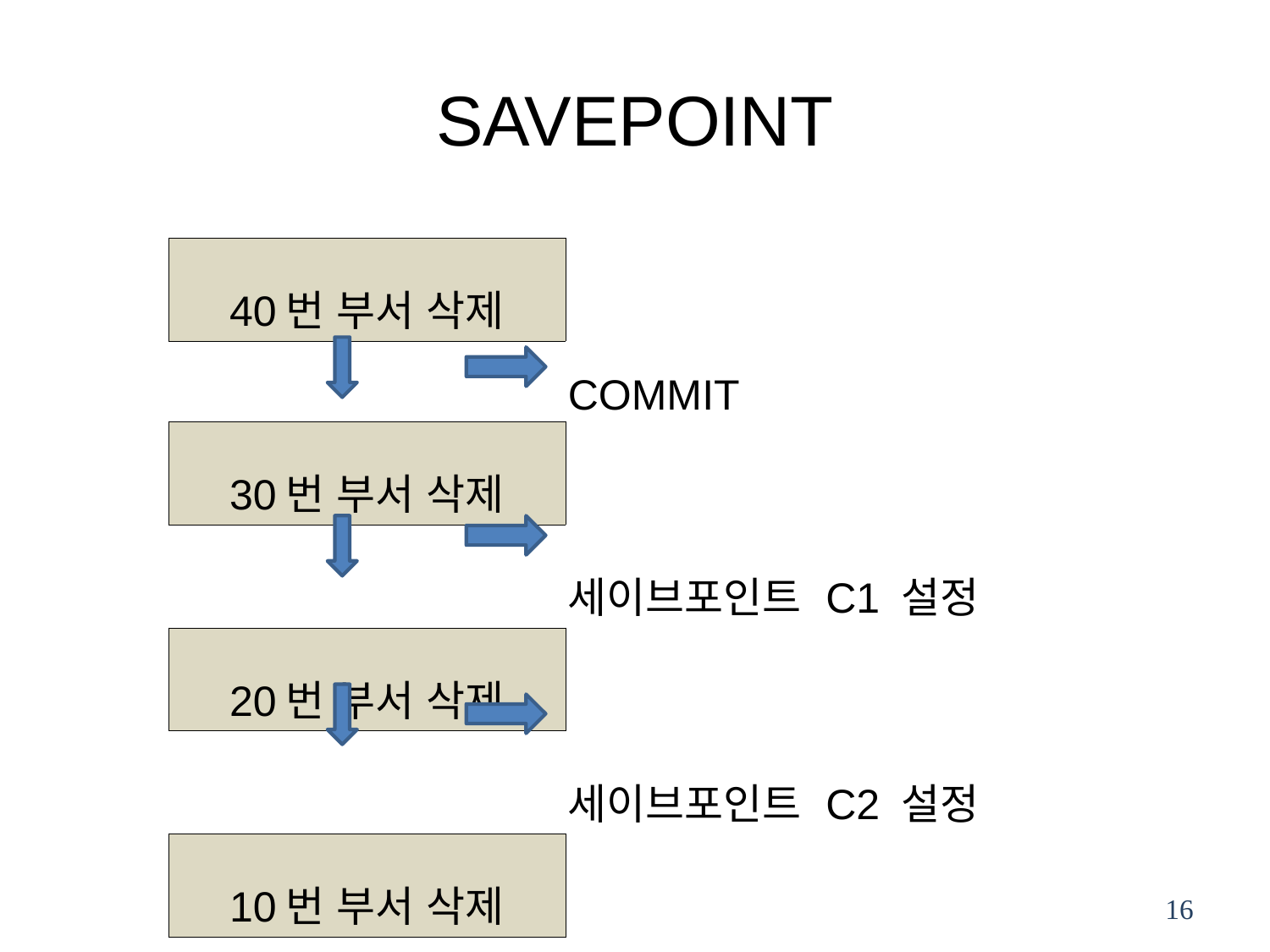

# SAVEPOINT

| 40번 부서 삭제 |  |
| --- | --- |
|  | COMMIT |
| 30번 부서 삭제 |  |
|  | 세이브포인트 C1 설정 |
| 20번 부서 삭제 |  |
|  | 세이브포인트 C2 설정 |
| 10번 부서 삭제 |  |

16